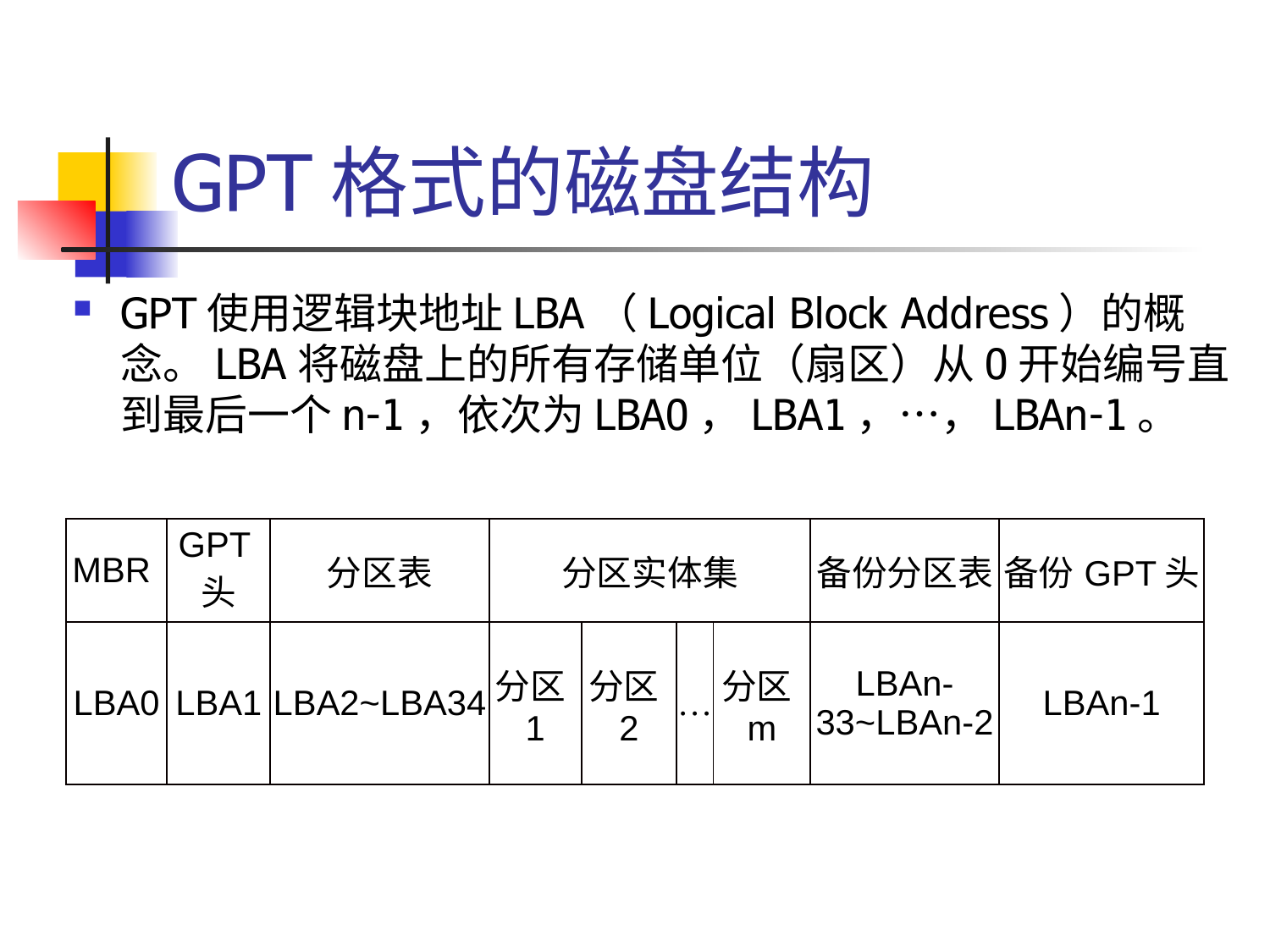

# GPT格式的磁盘结构
GPT使用逻辑块地址LBA（Logical Block Address）的概念。LBA将磁盘上的所有存储单位（扇区）从0开始编号直到最后一个n-1，依次为LBA0，LBA1，…，LBAn-1。

| MBR | GPT头 | 分区表 | 分区实体集 |  |  |  | 备份分区表 | 备份GPT头 |
| --- | --- | --- | --- | --- | --- | --- | --- | --- |
| LBA0 | LBA1 | LBA2~LBA34 | 分区1 | 分区2 | … | 分区m | LBAn-33~LBAn-2 | LBAn-1 |